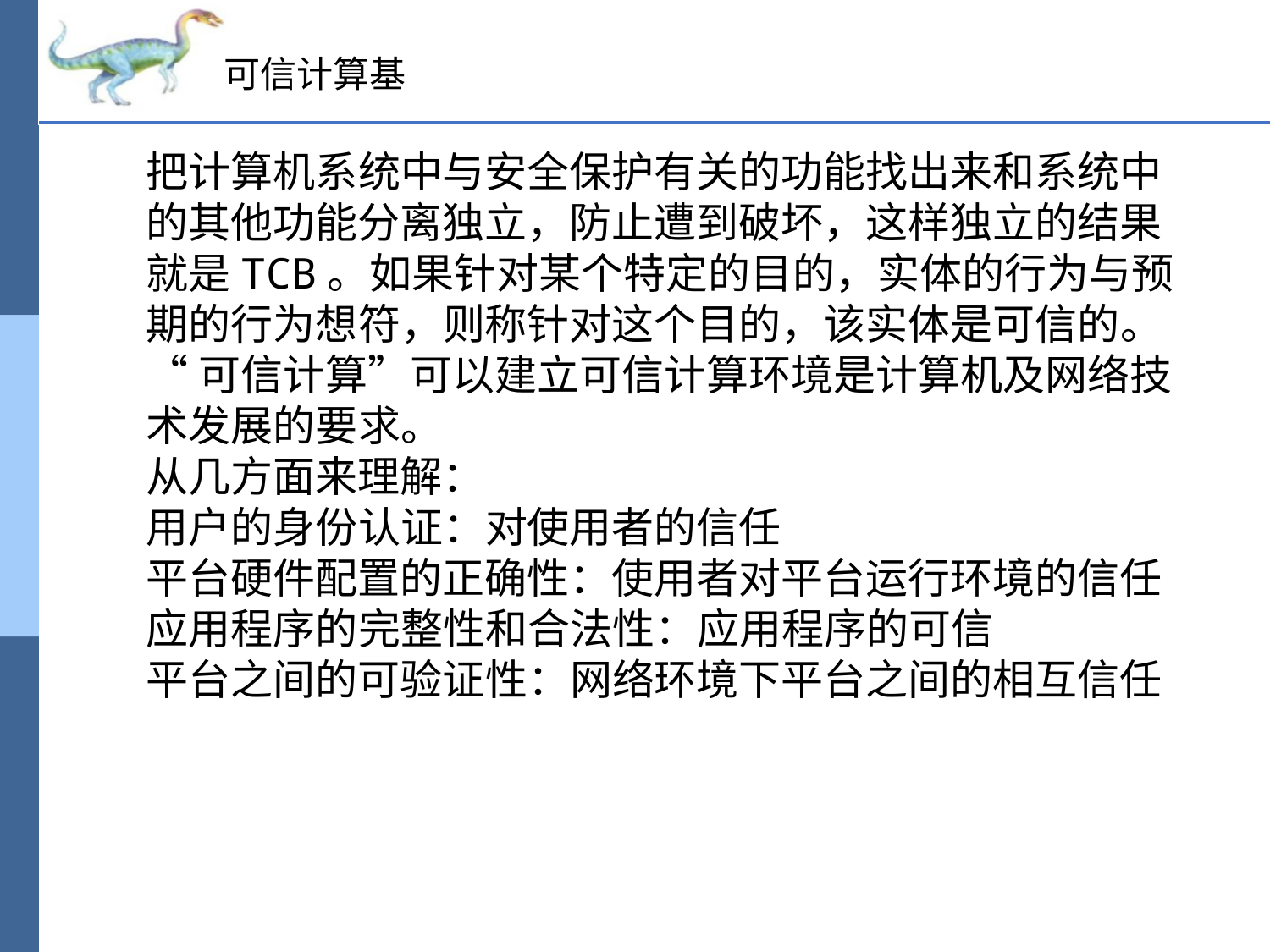

可信计算基
把计算机系统中与安全保护有关的功能找出来和系统中的其他功能分离独立，防止遭到破坏，这样独立的结果就是TCB。如果针对某个特定的目的，实体的行为与预期的行为想符，则称针对这个目的，该实体是可信的。
“可信计算”可以建立可信计算环境是计算机及网络技术发展的要求。
从几方面来理解：
用户的身份认证：对使用者的信任
平台硬件配置的正确性：使用者对平台运行环境的信任
应用程序的完整性和合法性：应用程序的可信
平台之间的可验证性：网络环境下平台之间的相互信任